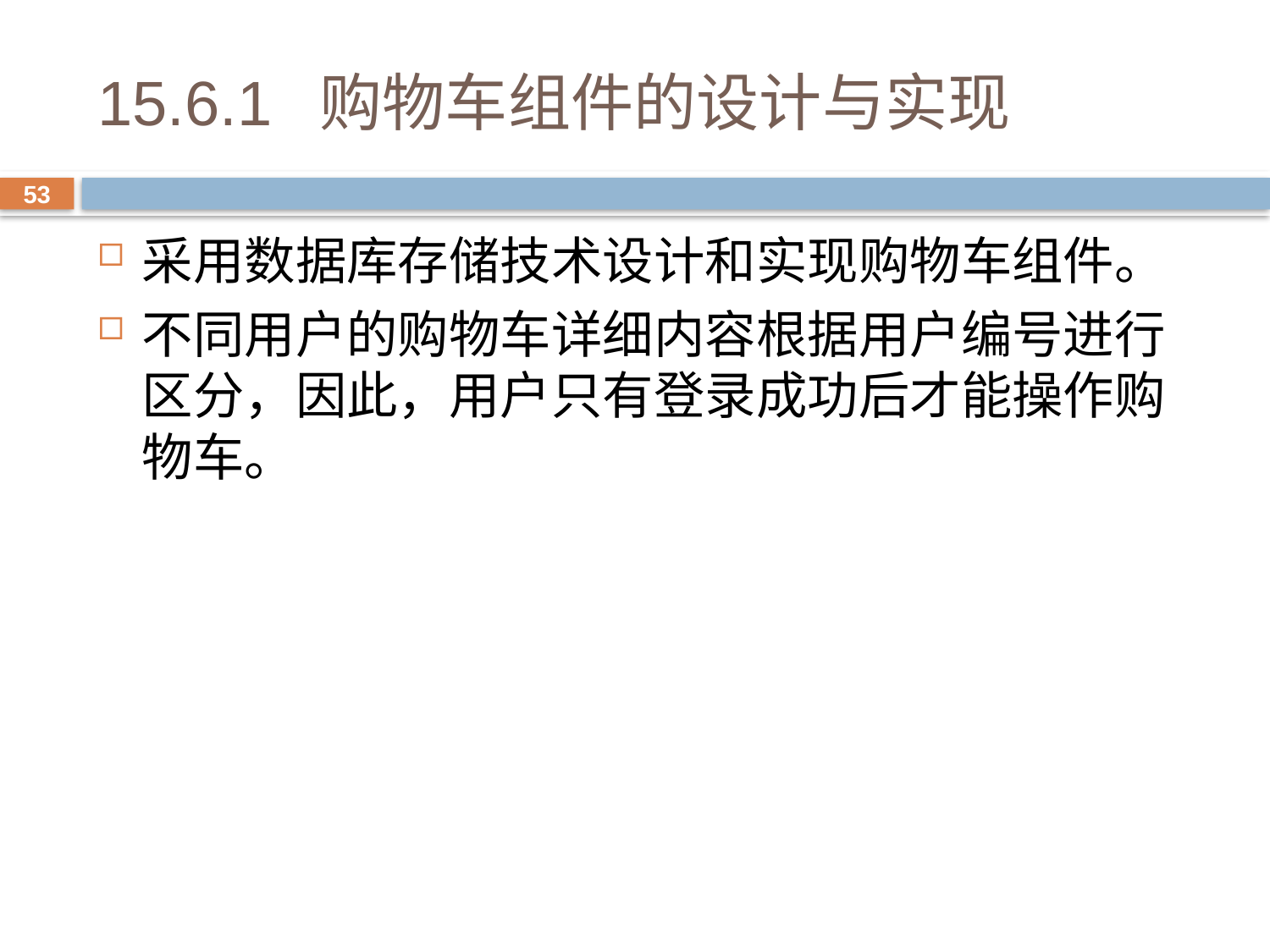

# 15.6.1  购物车组件的设计与实现
53
采用数据库存储技术设计和实现购物车组件。
不同用户的购物车详细内容根据用户编号进行区分，因此，用户只有登录成功后才能操作购物车。